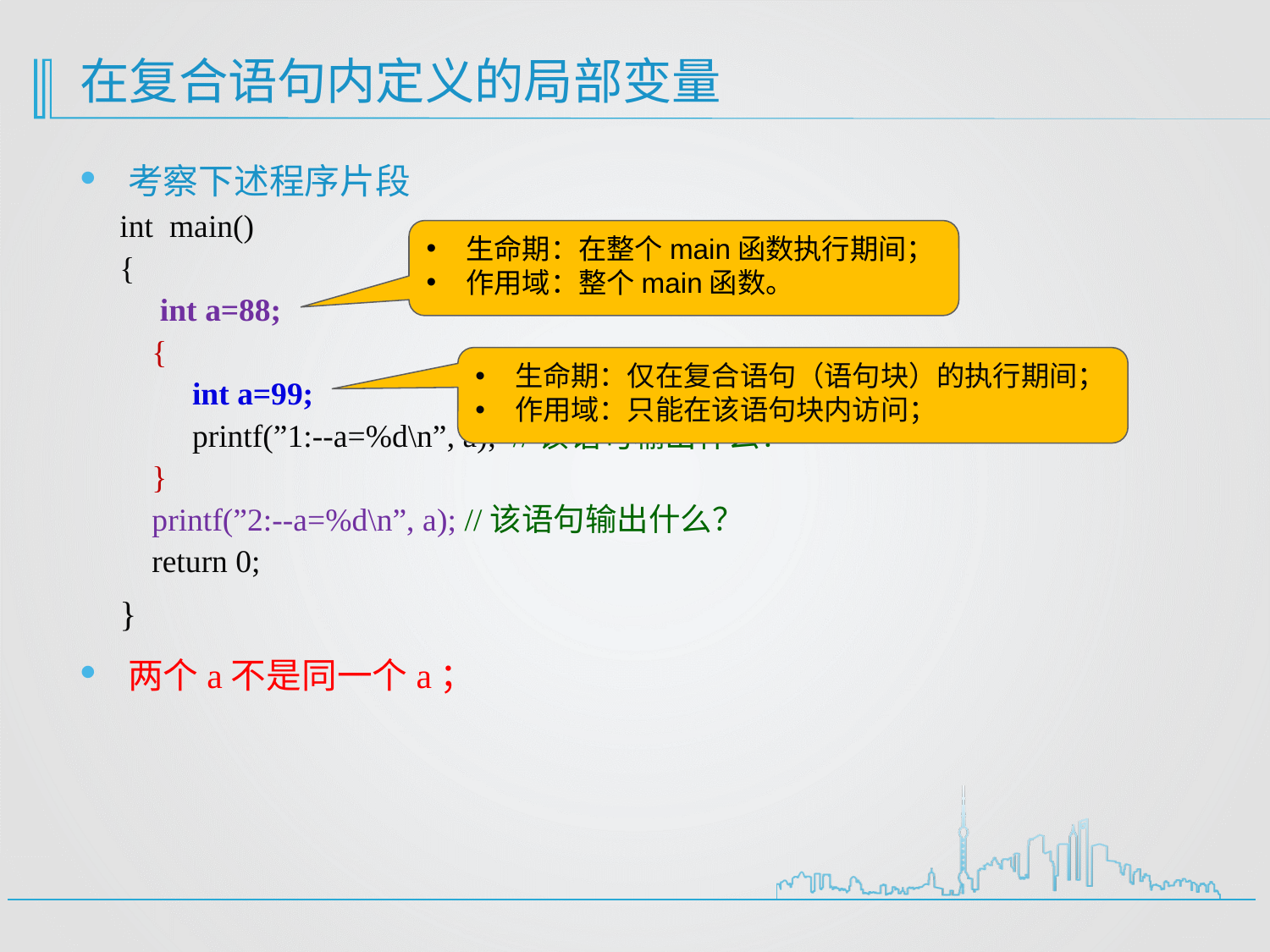

# 在复合语句内定义的局部变量
考察下述程序片段
int  main()
{
     int a=88;
    {
         int a=99;
         printf(”1:--a=%d\n”, a);  //该语句输出什么？
    }
    printf(”2:--a=%d\n”, a); //该语句输出什么？
    return 0;
}
两个a不是同一个a；

生命期：在整个main函数执行期间；
作用域：整个main函数。
生命期：仅在复合语句（语句块）的执行期间；
作用域：只能在该语句块内访问；